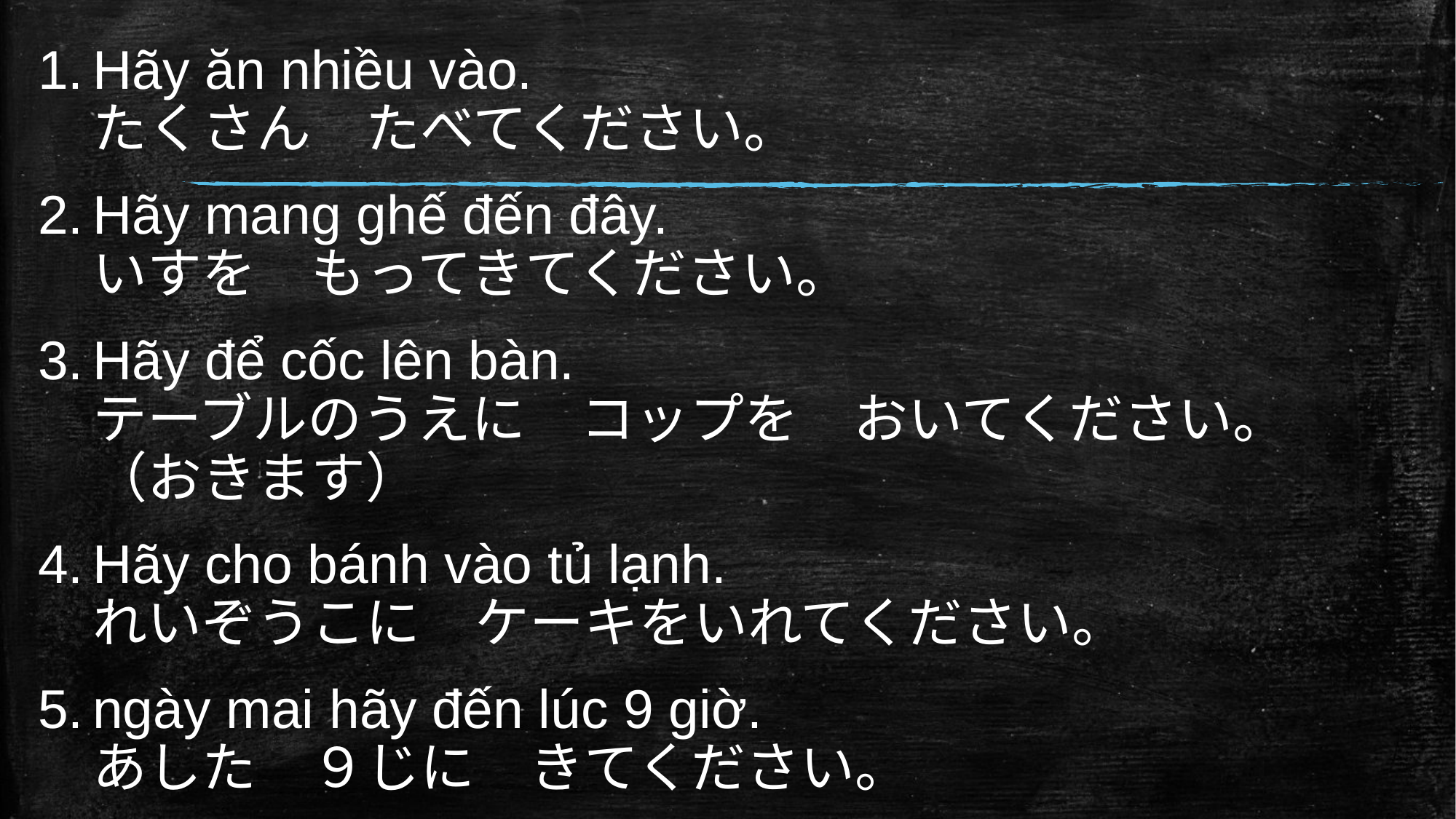

Hãy ăn nhiều vào.
たくさん　たべてください。
Hãy mang ghế đến đây.
いすを　もってきてください。
Hãy để cốc lên bàn.
テーブルのうえに　コップを　おいてください。
（おきます）
Hãy cho bánh vào tủ lạnh.
れいぞうこに　ケーキをいれてください。
ngày mai hãy đến lúc 9 giờ.
あした　９じに　きてください。